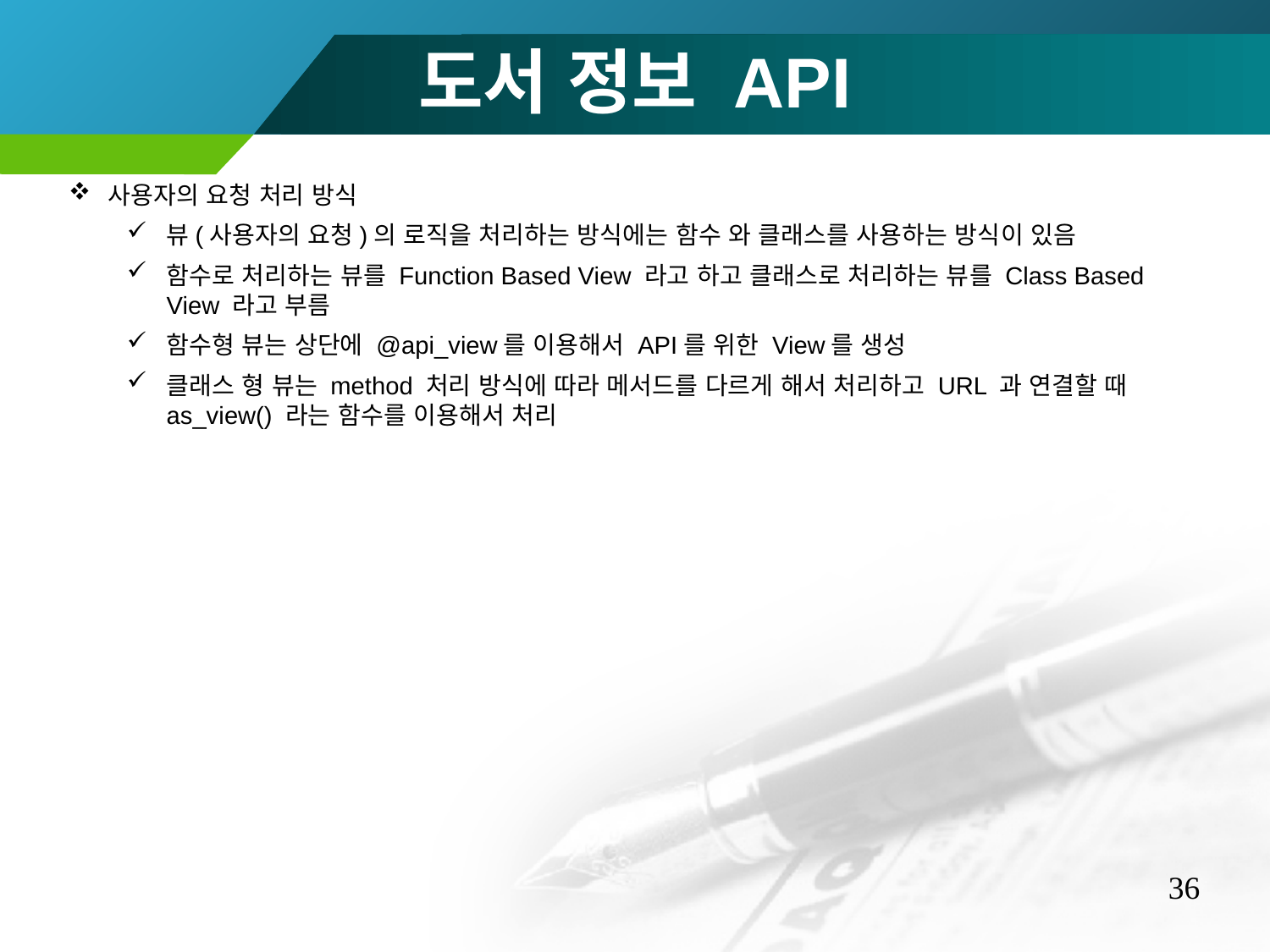

도서 정보 API
사용자의 요청 처리 방식
뷰(사용자의 요청)의 로직을 처리하는 방식에는 함수 와 클래스를 사용하는 방식이 있음
함수로 처리하는 뷰를 Function Based View 라고 하고 클래스로 처리하는 뷰를 Class Based View 라고 부름
함수형 뷰는 상단에 @api_view를 이용해서 API를 위한 View를 생성
클래스 형 뷰는 method 처리 방식에 따라 메서드를 다르게 해서 처리하고 URL 과 연결할 때 as_view() 라는 함수를 이용해서 처리
36